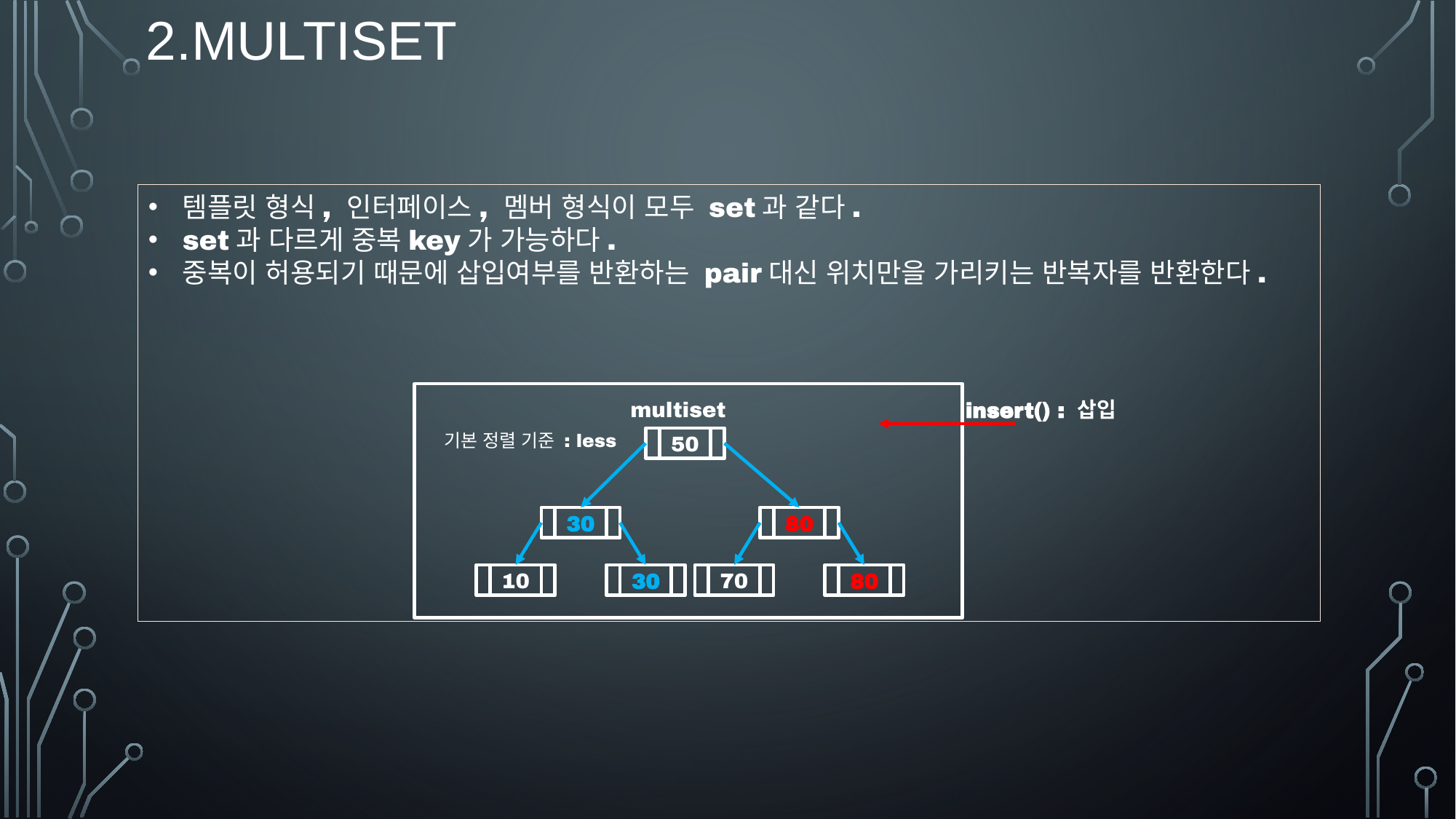

# 2.multiset
템플릿 형식, 인터페이스, 멤버 형식이 모두 set과 같다.
set과 다르게 중복key가 가능하다.
중복이 허용되기 때문에 삽입여부를 반환하는 pair대신 위치만을 가리키는 반복자를 반환한다.

multiset
insert() : 삽입
기본 정렬 기준 : less

50

30

80

10

30

70

80